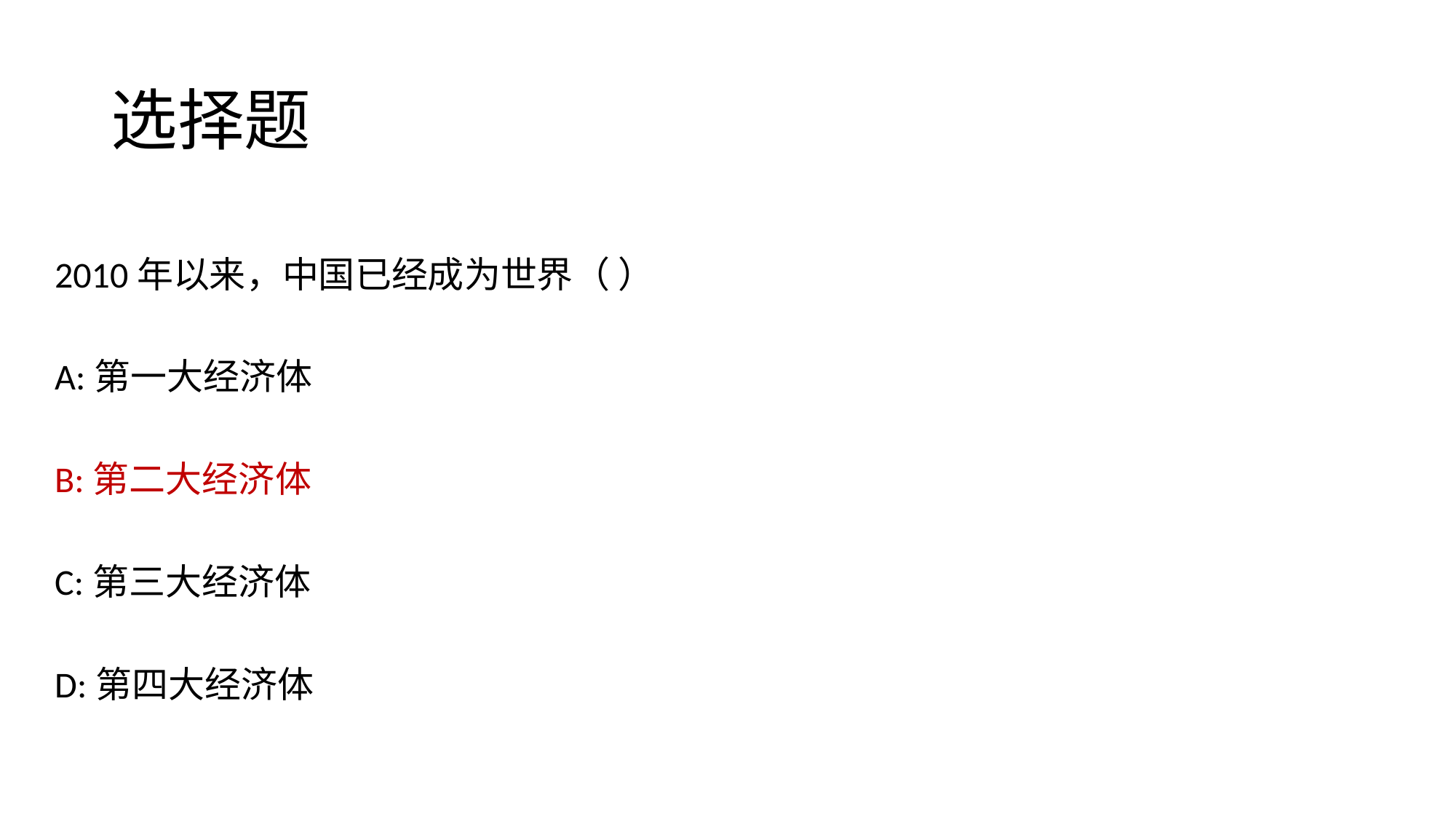

# 选择题
2010年以来，中国已经成为世界（ ）
A:第一大经济体
B:第二大经济体
C:第三大经济体
D:第四大经济体